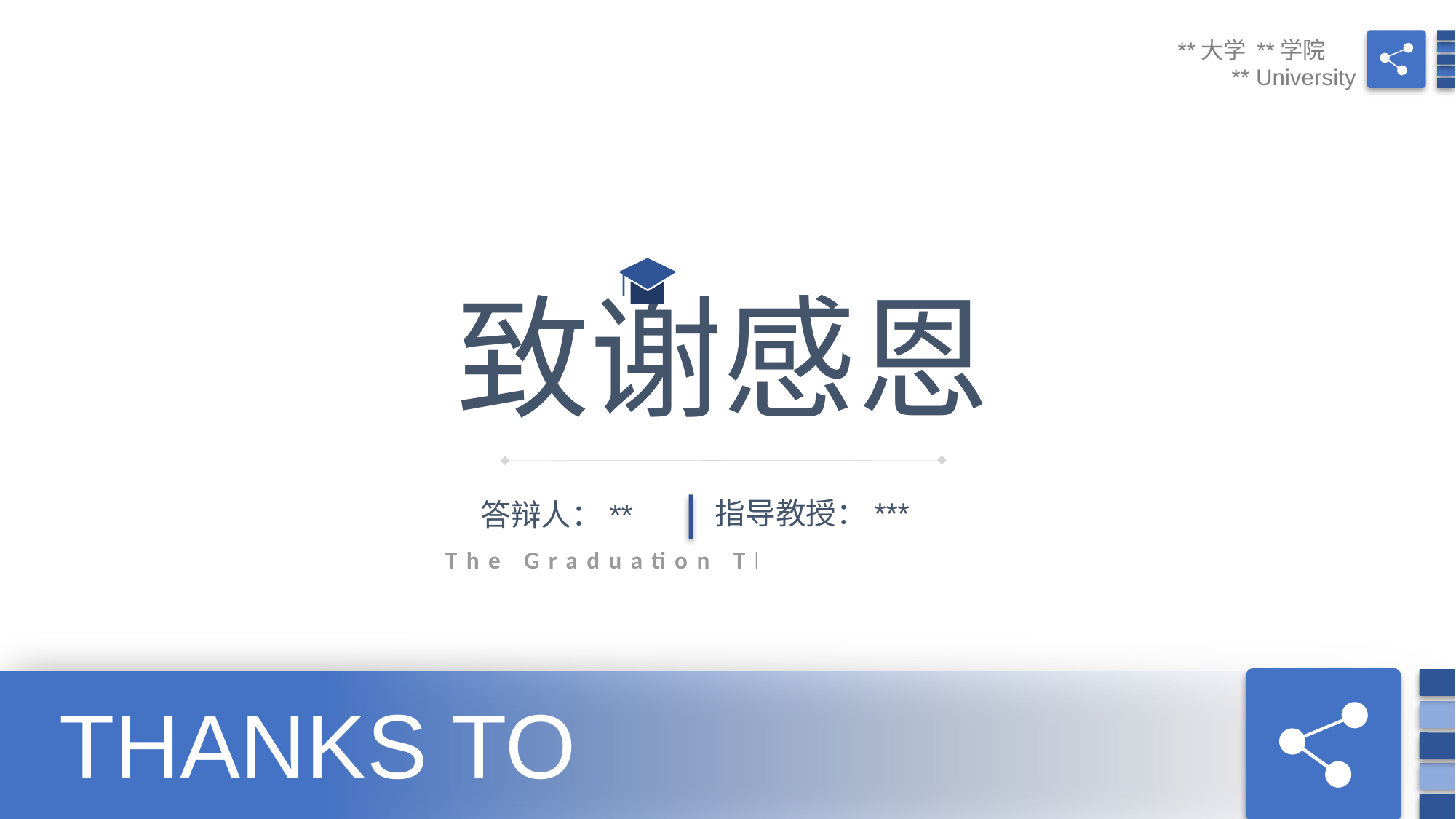

**大学 **学院
** University

致谢感恩
指导教授：***
答辩人：**

The Graduation Thesis Defense

THANKS TO